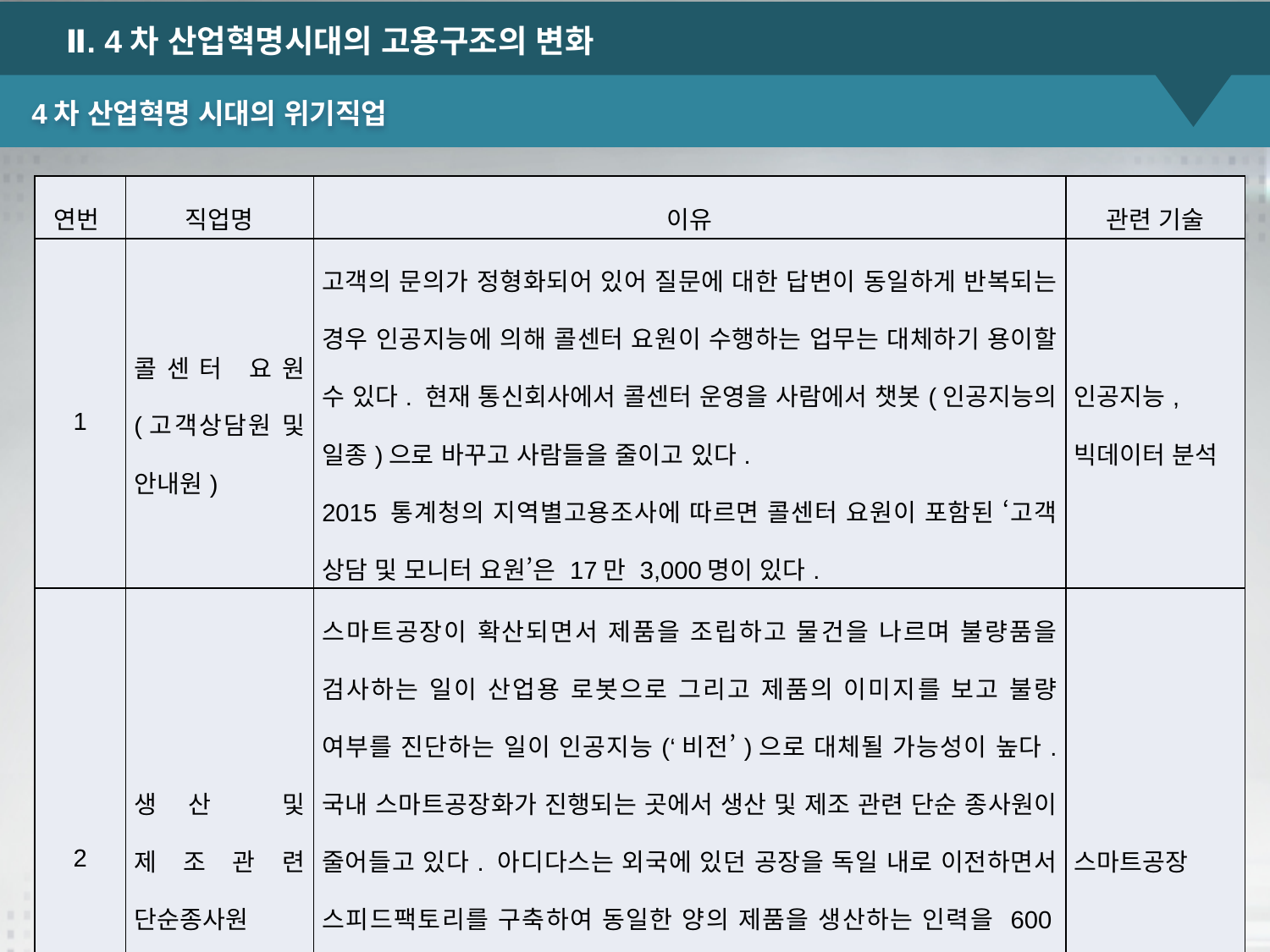

Ⅱ. 4차 산업혁명시대의 고용구조의 변화
# 4차 산업혁명 시대의 위기직업
| 연번 | 직업명 | 이유 | 관련 기술 |
| --- | --- | --- | --- |
| 1 | 콜센터 요원 (고객상담원 및 안내원) | 고객의 문의가 정형화되어 있어 질문에 대한 답변이 동일하게 반복되는 경우 인공지능에 의해 콜센터 요원이 수행하는 업무는 대체하기 용이할 수 있다. 현재 통신회사에서 콜센터 운영을 사람에서 챗봇(인공지능의 일종)으로 바꾸고 사람들을 줄이고 있다. 2015 통계청의 지역별고용조사에 따르면 콜센터 요원이 포함된 ‘고객 상담 및 모니터 요원’은 17만 3,000명이 있다. | 인공지능, 빅데이터 분석 |
| 2 | 생산 및 제조관련 단순종사원 | 스마트공장이 확산되면서 제품을 조립하고 물건을 나르며 불량품을 검사하는 일이 산업용 로봇으로 그리고 제품의 이미지를 보고 불량 여부를 진단하는 일이 인공지능(‘비전’)으로 대체될 가능성이 높다. 국내 스마트공장화가 진행되는 곳에서 생산 및 제조 관련 단순 종사원이 줄어들고 있다. 아디다스는 외국에 있던 공장을 독일 내로 이전하면서 스피드팩토리를 구축하여 동일한 양의 제품을 생산하는 인력을 600명에서 10명으로 줄였다. 제조 관련 종사자의 직업은 한국고용직업분류 세분류로 수십 개에 달하며 종사자 수도 상당하다. | 스마트공장 |